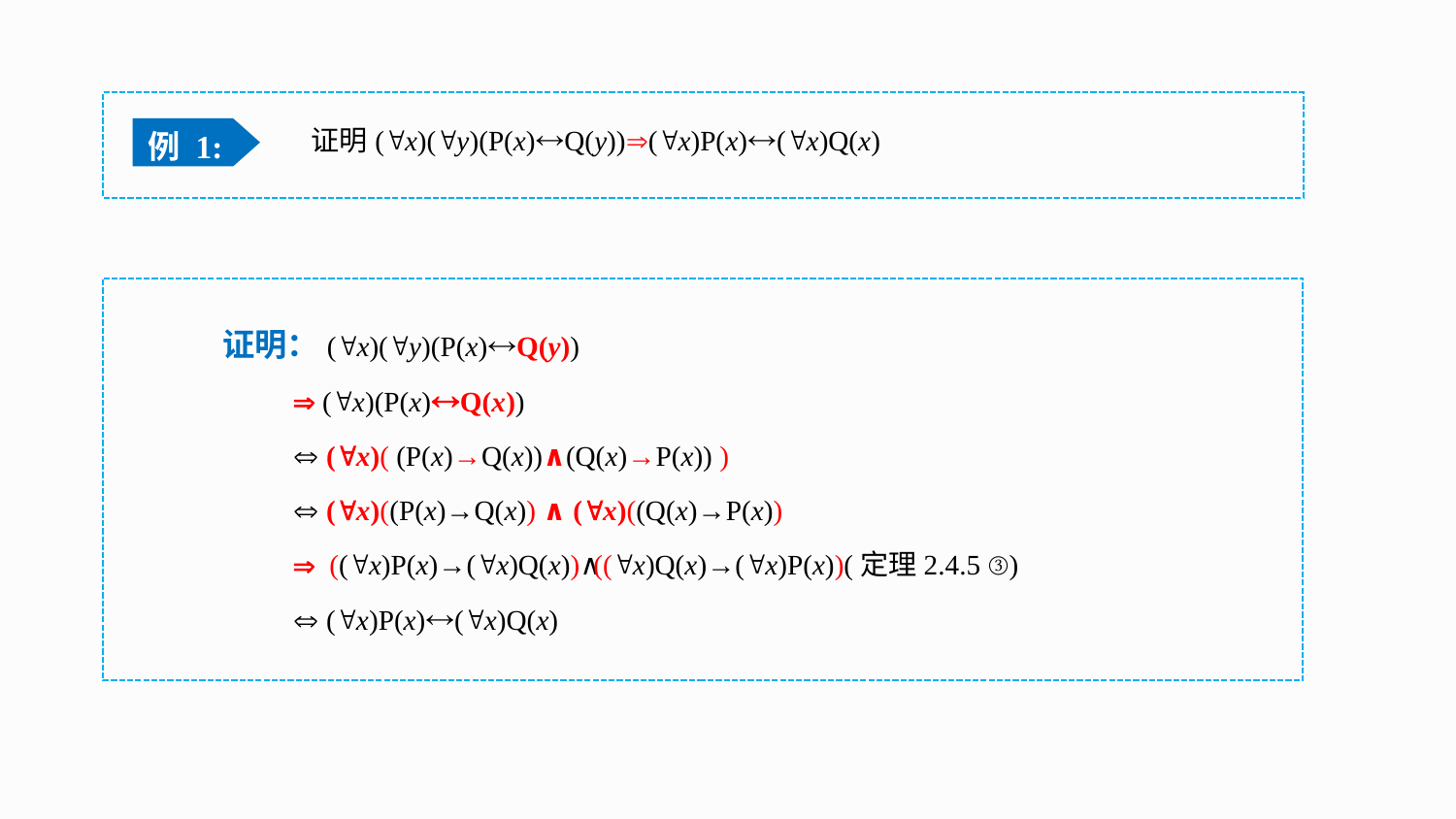

证明(∀x)(∀y)(P(x)↔Q(y))⇒(∀x)P(x)↔(∀x)Q(x)
例 1:

证明：(∀x)(∀y)(P(x)↔Q(y))
          ⇒ (∀x)(P(x)↔Q(x))
          ⇔ (∀x)( (P(x)→Q(x))∧(Q(x)→P(x)) )
          ⇔ (∀x)((P(x)→Q(x)) ∧ (∀x)((Q(x)→P(x))
          ⇒  ((∀x)P(x)→(∀x)Q(x))∧((∀x)Q(x)→(∀x)P(x))(定理2.4.5 ③)
          ⇔ (∀x)P(x)↔(∀x)Q(x)